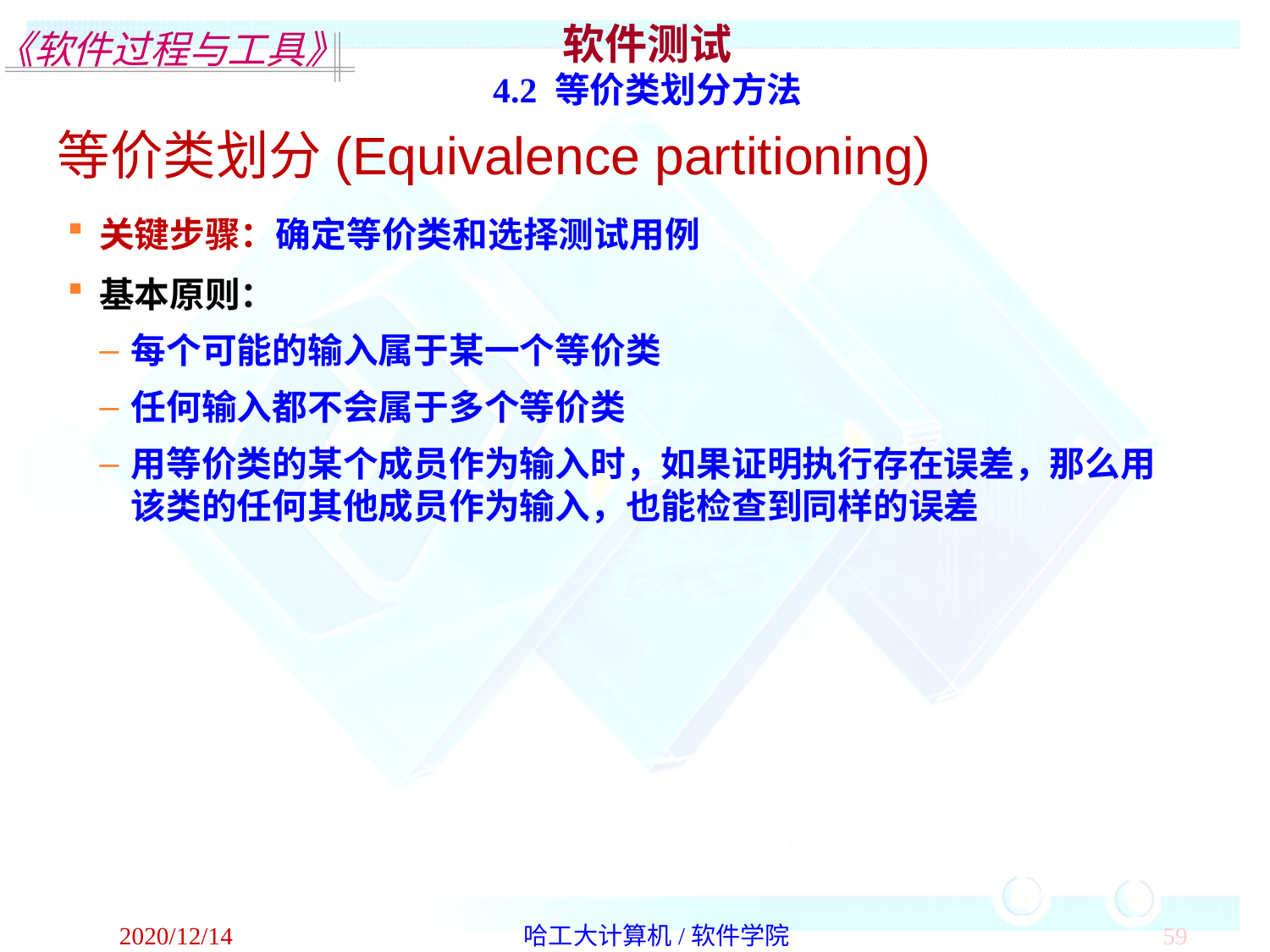

软件测试
4.2 等价类划分方法

等价类划分(Equivalence partitioning)
关键步骤：确定等价类和选择测试用例
基本原则：
每个可能的输入属于某一个等价类
任何输入都不会属于多个等价类
用等价类的某个成员作为输入时，如果证明执行存在误差，那么用该类的任何其他成员作为输入，也能检查到同样的误差